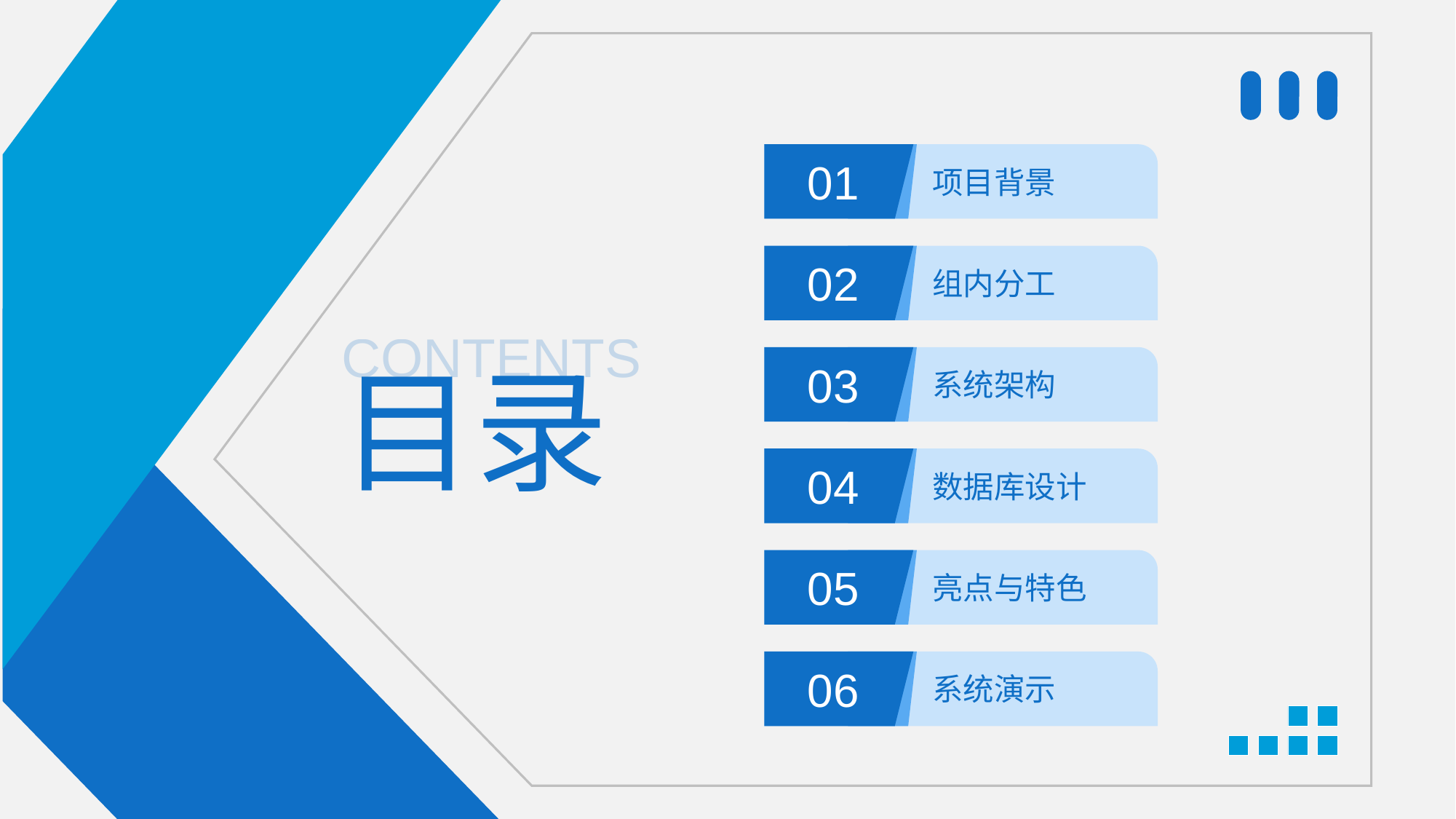

01
项目背景

02
组内分工

03
系统架构

04
数据库设计

05
亮点与特色

06
系统演示